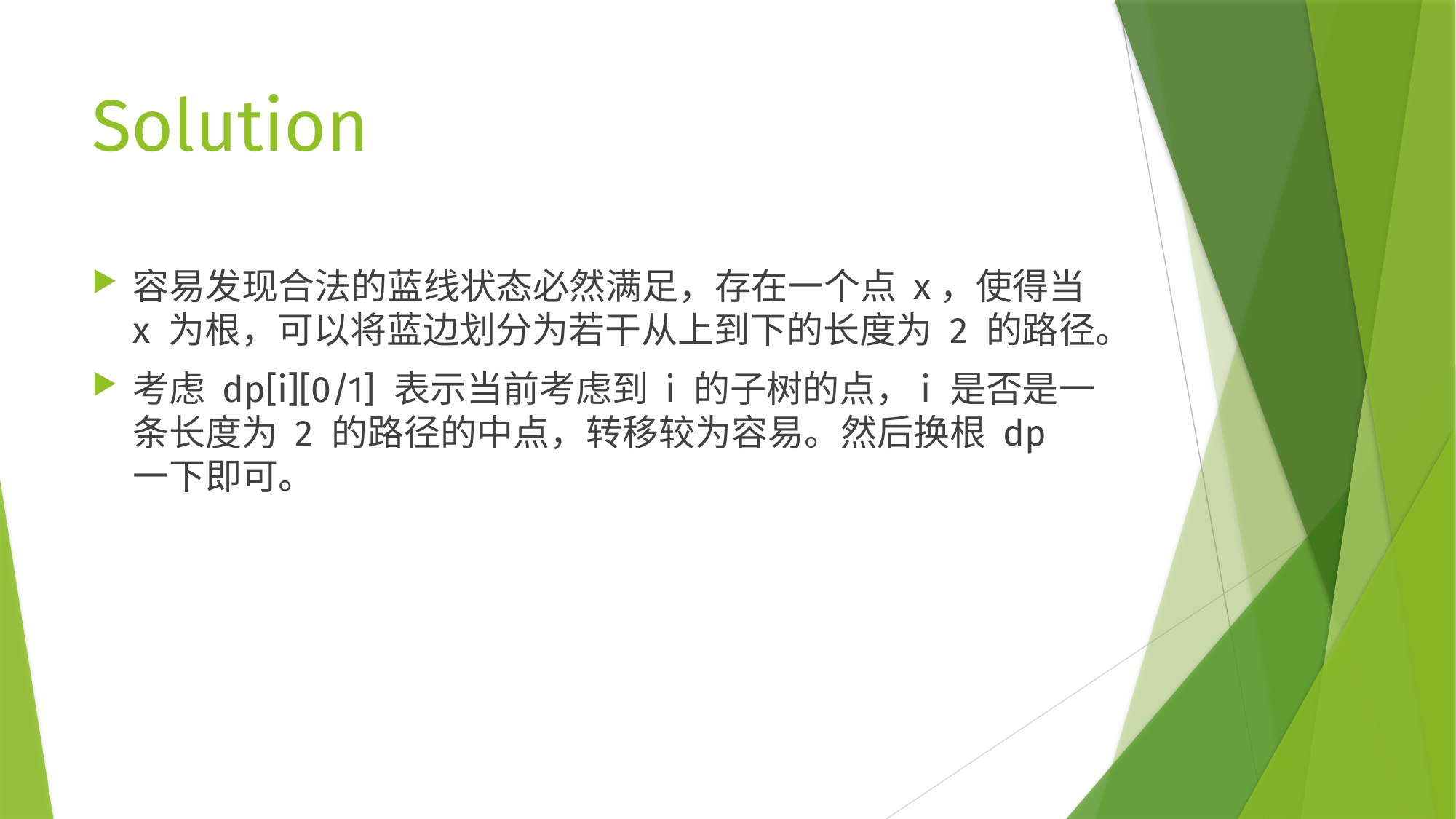

# Solution
容易发现合法的蓝线状态必然满足，存在一个点 x，使得当 x 为根，可以将蓝边划分为若干从上到下的长度为 2 的路径。
考虑 dp[i][0/1] 表示当前考虑到 i 的子树的点，i 是否是一条长度为 2 的路径的中点，转移较为容易。然后换根 dp 一下即可。